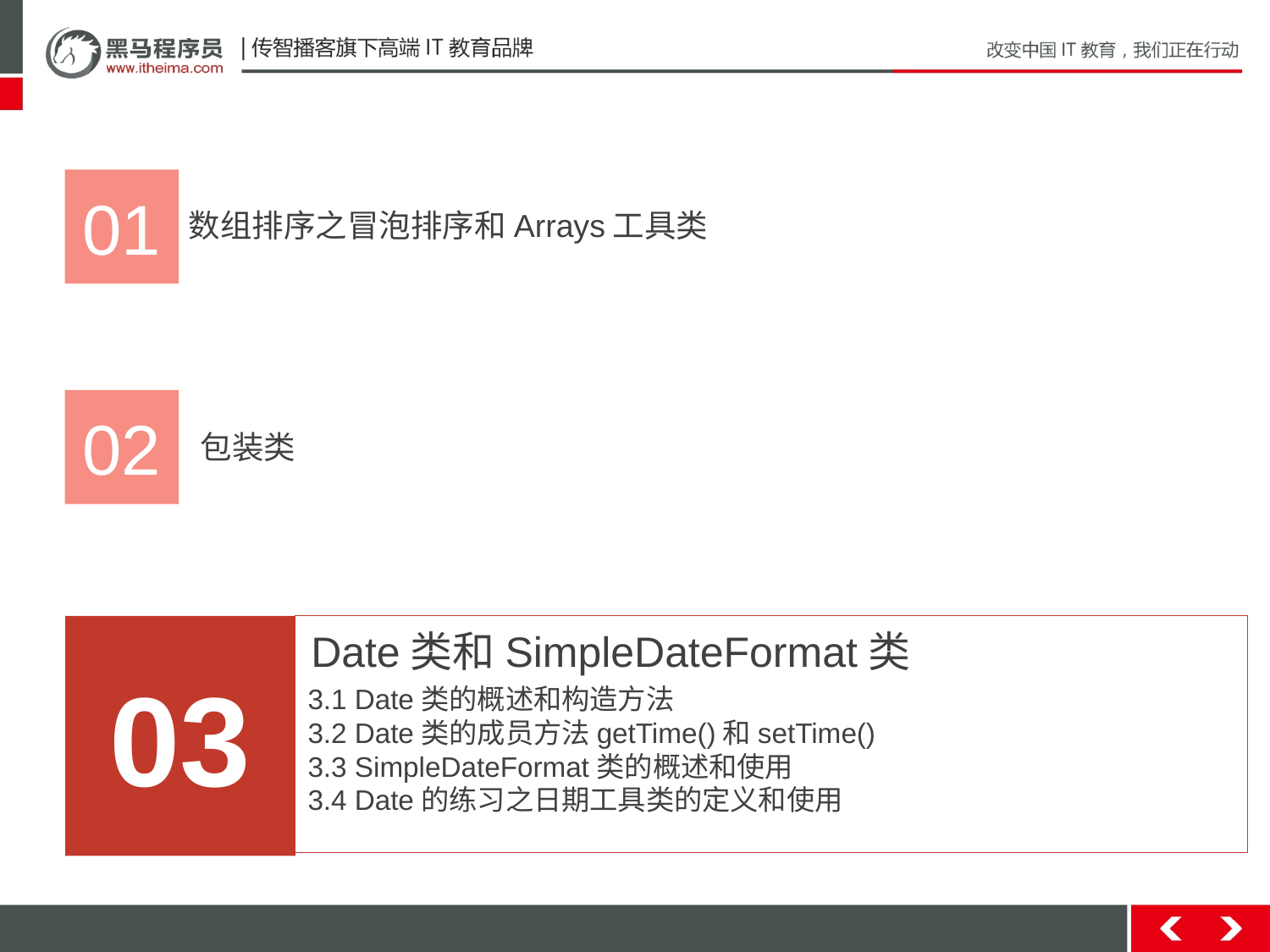

01
数组排序之冒泡排序和Arrays工具类

02
  包装类

03
Date类和SimpleDateFormat类
3.1 Date类的概述和构造方法
3.2 Date类的成员方法getTime()和setTime()
3.3 SimpleDateFormat类的概述和使用
3.4 Date的练习之日期工具类的定义和使用